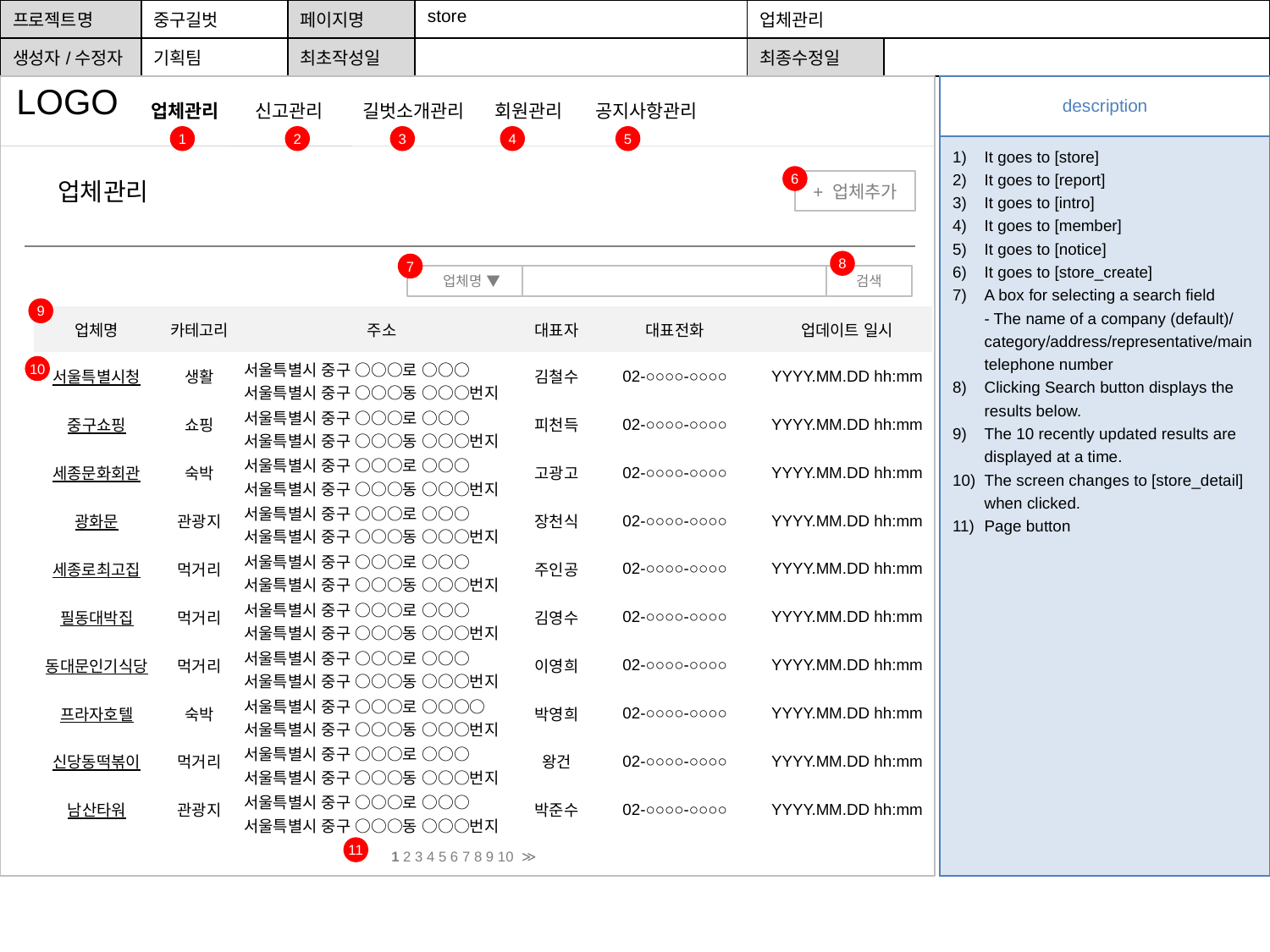

| 프로젝트명 | 중구길벗 | 페이지명 | store | 업체관리 |  |
| --- | --- | --- | --- | --- | --- |
| 생성자/수정자 | 기획팀 | 최초작성일 |  | 최종수정일 |  |
| description |
| --- |
| It goes to [store] It goes to [report] It goes to [intro] It goes to [member] It goes to [notice] It goes to [store\_create] A box for selecting a search field - The name of a company (default)/category/address/representative/main telephone number Clicking Search button displays the results below. The 10 recently updated results are displayed at a time. The screen changes to [store\_detail] when clicked. Page button |

LOGO
업체관리
신고관리
길벗소개관리
회원관리
공지사항관리
1
2
3
4
5
업체관리
6
+ 업체추가
8
7

검색
     업체명 ▼
9
| 업체명 | 카테고리 | 주소 | 대표자 | 대표전화 | 업데이트 일시 |
| --- | --- | --- | --- | --- | --- |
| 서울특별시청 | 생활 | 서울특별시 중구 ○○○로 ○○○ 서울특별시 중구 ○○○동 ○○○번지 | 김철수 | 02-○○○○-○○○○ | YYYY.MM.DD hh:mm |
| 중구쇼핑 | 쇼핑 | 서울특별시 중구 ○○○로 ○○○ 서울특별시 중구 ○○○동 ○○○번지 | 피천득 | 02-○○○○-○○○○ | YYYY.MM.DD hh:mm |
| 세종문화회관 | 숙박 | 서울특별시 중구 ○○○로 ○○○ 서울특별시 중구 ○○○동 ○○○번지 | 고광고 | 02-○○○○-○○○○ | YYYY.MM.DD hh:mm |
| 광화문 | 관광지 | 서울특별시 중구 ○○○로 ○○○ 서울특별시 중구 ○○○동 ○○○번지 | 장천식 | 02-○○○○-○○○○ | YYYY.MM.DD hh:mm |
| 세종로최고집 | 먹거리 | 서울특별시 중구 ○○○로 ○○○ 서울특별시 중구 ○○○동 ○○○번지 | 주인공 | 02-○○○○-○○○○ | YYYY.MM.DD hh:mm |
| 필동대박집 | 먹거리 | 서울특별시 중구 ○○○로 ○○○ 서울특별시 중구 ○○○동 ○○○번지 | 김영수 | 02-○○○○-○○○○ | YYYY.MM.DD hh:mm |
| 동대문인기식당 | 먹거리 | 서울특별시 중구 ○○○로 ○○○ 서울특별시 중구 ○○○동 ○○○번지 | 이영희 | 02-○○○○-○○○○ | YYYY.MM.DD hh:mm |
| 프라자호텔 | 숙박 | 서울특별시 중구 ○○○로 ○○○○ 서울특별시 중구 ○○○동 ○○○번지 | 박영희 | 02-○○○○-○○○○ | YYYY.MM.DD hh:mm |
| 신당동떡볶이 | 먹거리 | 서울특별시 중구 ○○○로 ○○○ 서울특별시 중구 ○○○동 ○○○번지 | 왕건 | 02-○○○○-○○○○ | YYYY.MM.DD hh:mm |
| 남산타워 | 관광지 | 서울특별시 중구 ○○○로 ○○○ 서울특별시 중구 ○○○동 ○○○번지 | 박준수 | 02-○○○○-○○○○ | YYYY.MM.DD hh:mm |
10
11
1 2 3 4 5 6 7 8 9 10  ≫